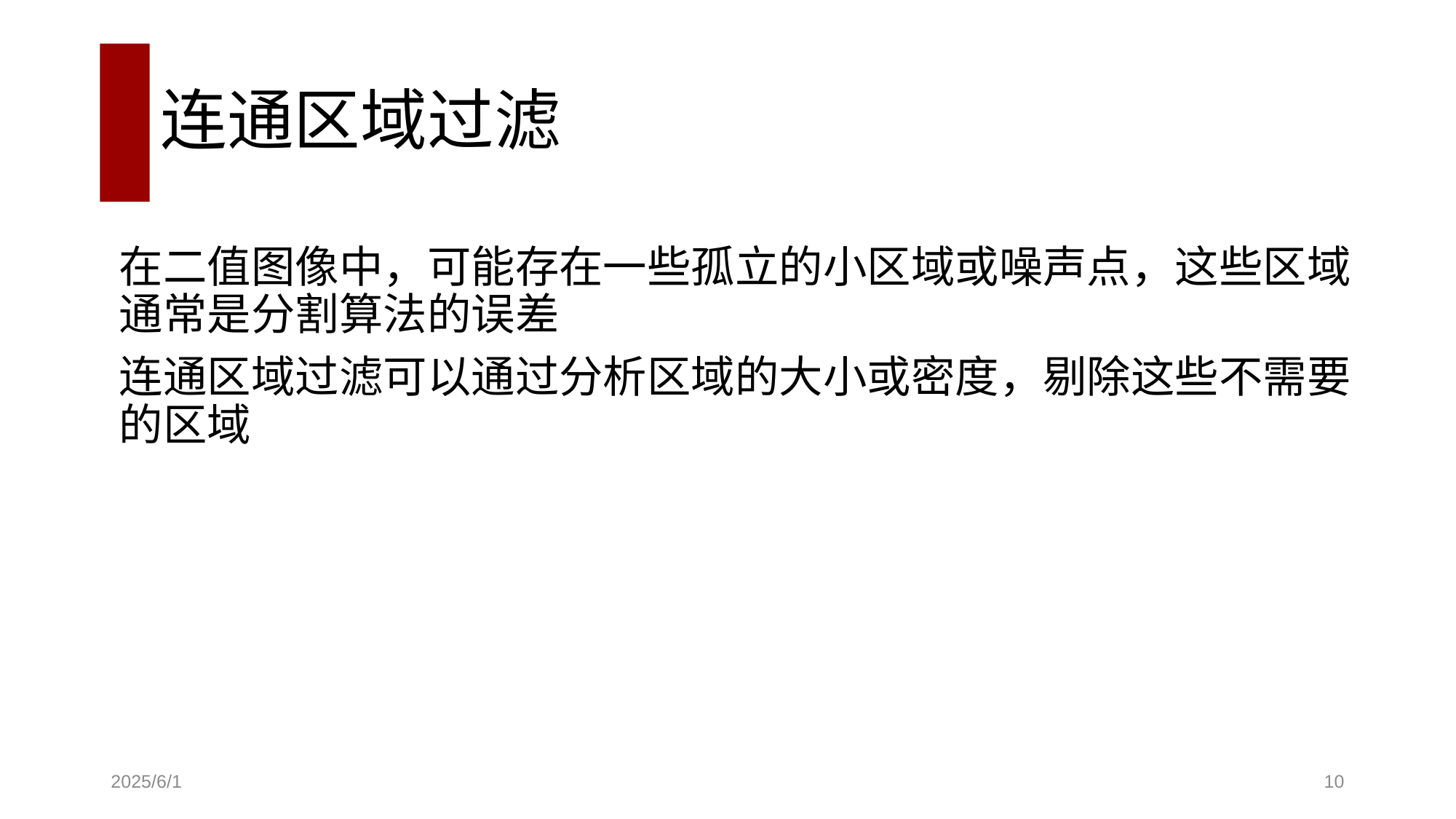

# 连通区域过滤

在二值图像中，可能存在一些孤立的小区域或噪声点，这些区域通常是分割算法的误差
连通区域过滤可以通过分析区域的大小或密度，剔除这些不需要的区域

2025/6/1
10